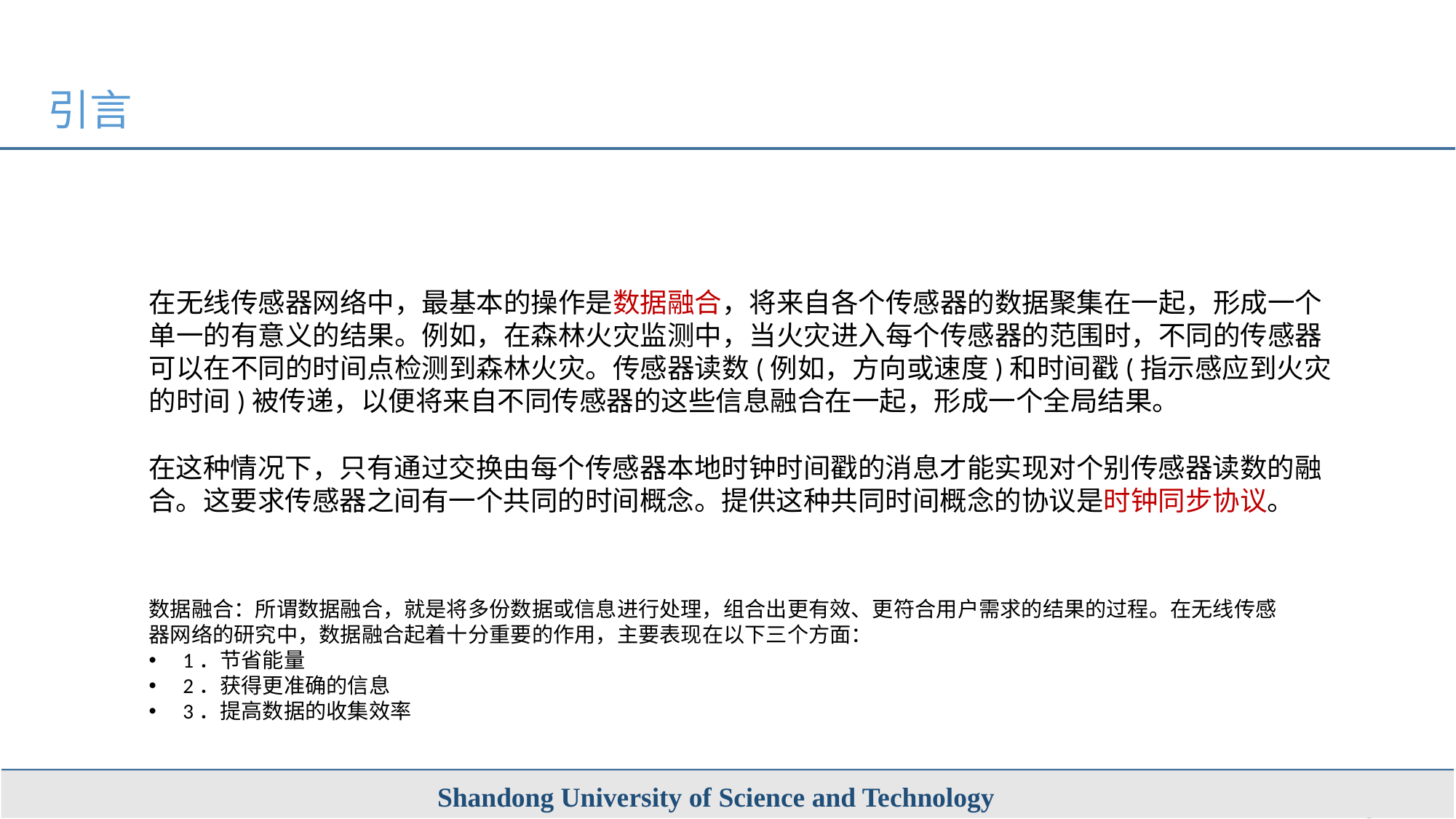

引言
在无线传感器网络中，最基本的操作是数据融合，将来自各个传感器的数据聚集在一起，形成一个单一的有意义的结果。例如，在森林火灾监测中，当火灾进入每个传感器的范围时，不同的传感器可以在不同的时间点检测到森林火灾。传感器读数(例如，方向或速度)和时间戳(指示感应到火灾的时间)被传递，以便将来自不同传感器的这些信息融合在一起，形成一个全局结果。

在这种情况下，只有通过交换由每个传感器本地时钟时间戳的消息才能实现对个别传感器读数的融合。这要求传感器之间有一个共同的时间概念。提供这种共同时间概念的协议是时钟同步协议。
数据融合：所谓数据融合，就是将多份数据或信息进行处理，组合出更有效、更符合用户需求的结果的过程。在无线传感器网络的研究中，数据融合起着十分重要的作用，主要表现在以下三个方面：
1．节省能量
2．获得更准确的信息
3．提高数据的收集效率
5

Shandong University of Science and Technology
5
5